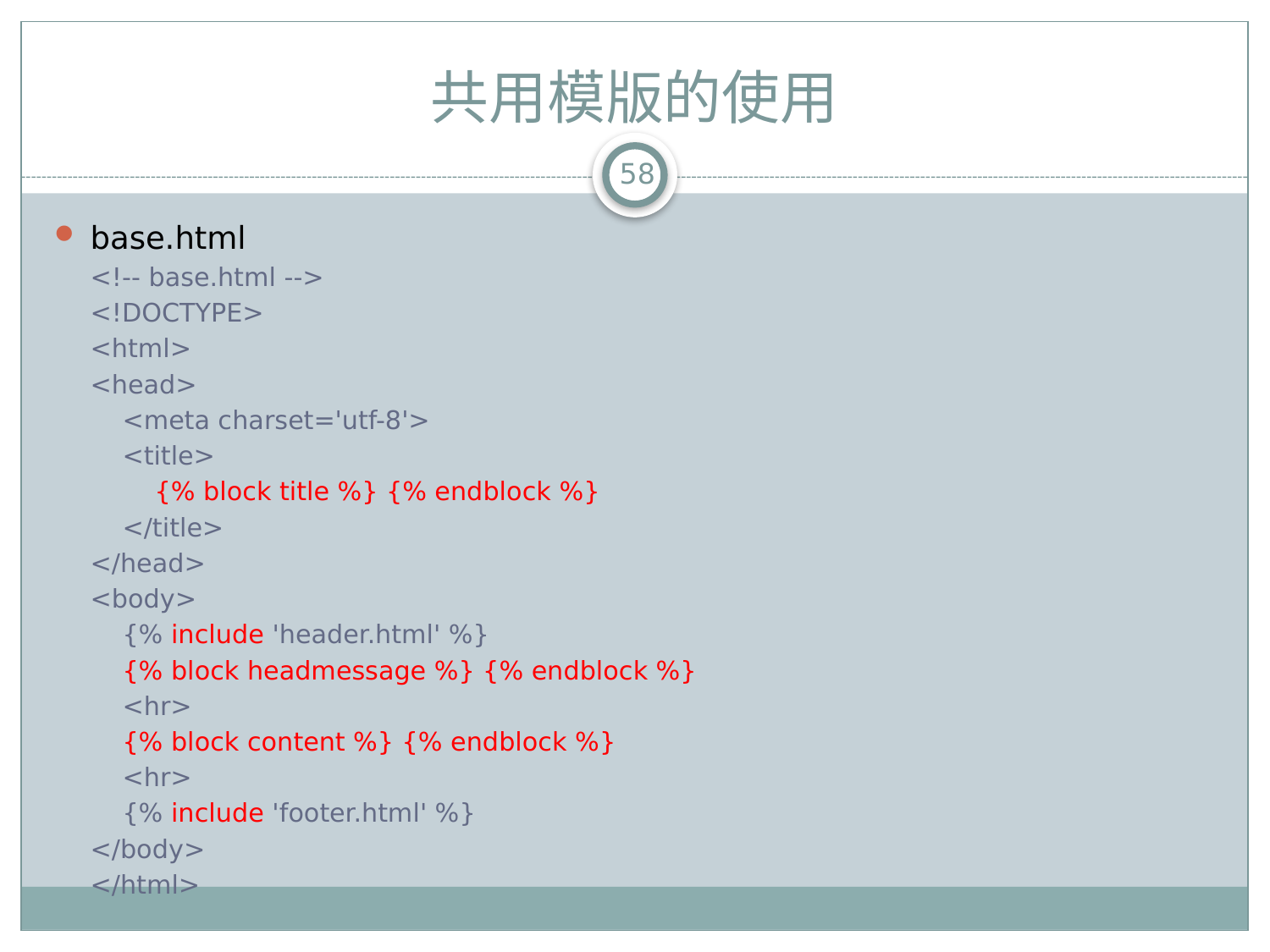

# 共用模版的使用
58
base.html
<!-- base.html -->
<!DOCTYPE>
<html>
<head>
    <meta charset='utf-8'>
    <title>
        {% block title %} {% endblock %}
    </title>
</head>
<body>
    {% include 'header.html' %}
    {% block headmessage %} {% endblock %}
    <hr>
    {% block content %} {% endblock %}
    <hr>
    {% include 'footer.html' %}
</body>
</html>